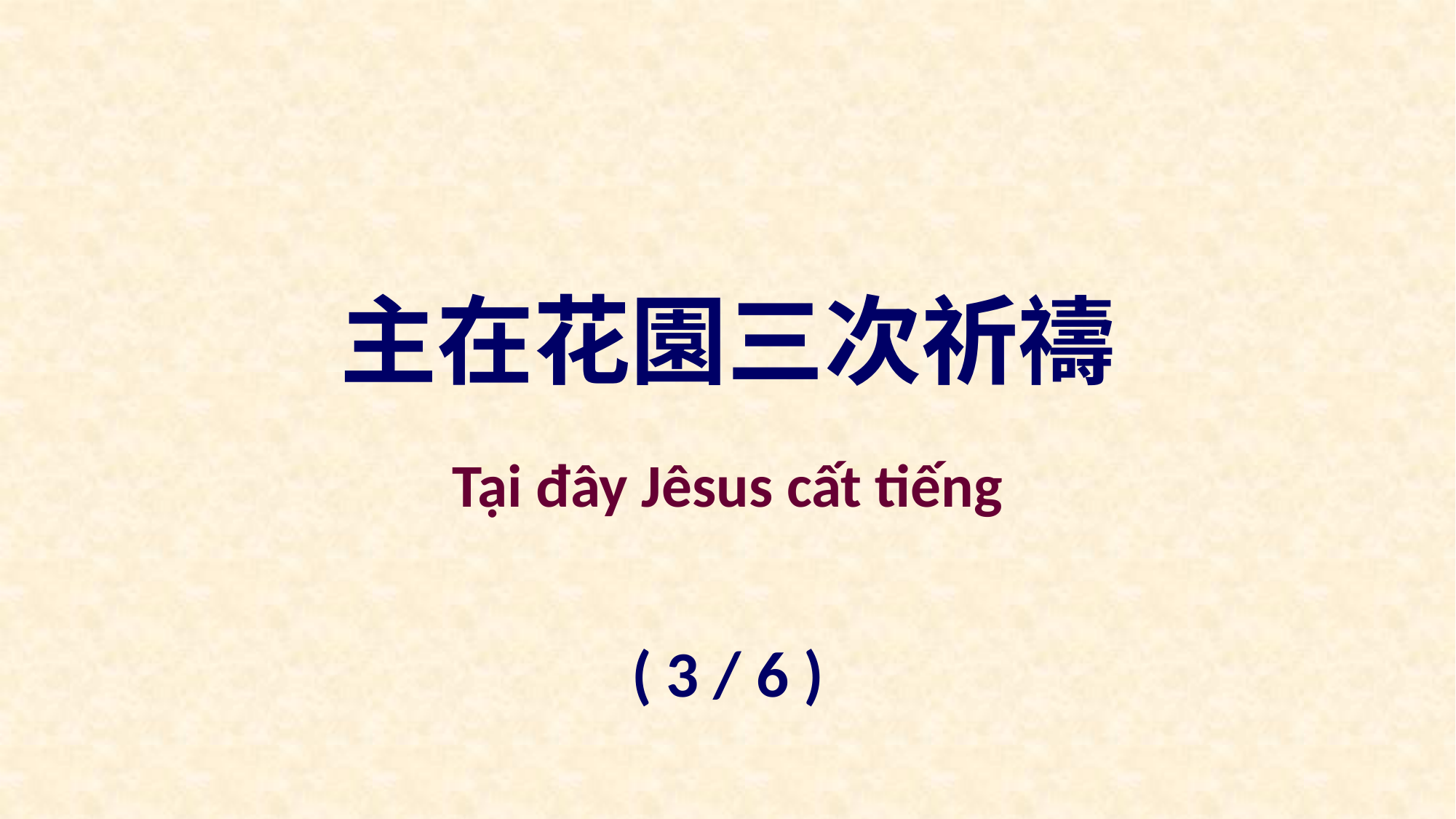

主在花園三次祈禱
Tại đây Jêsus cất tiếng
( 3 / 6 )